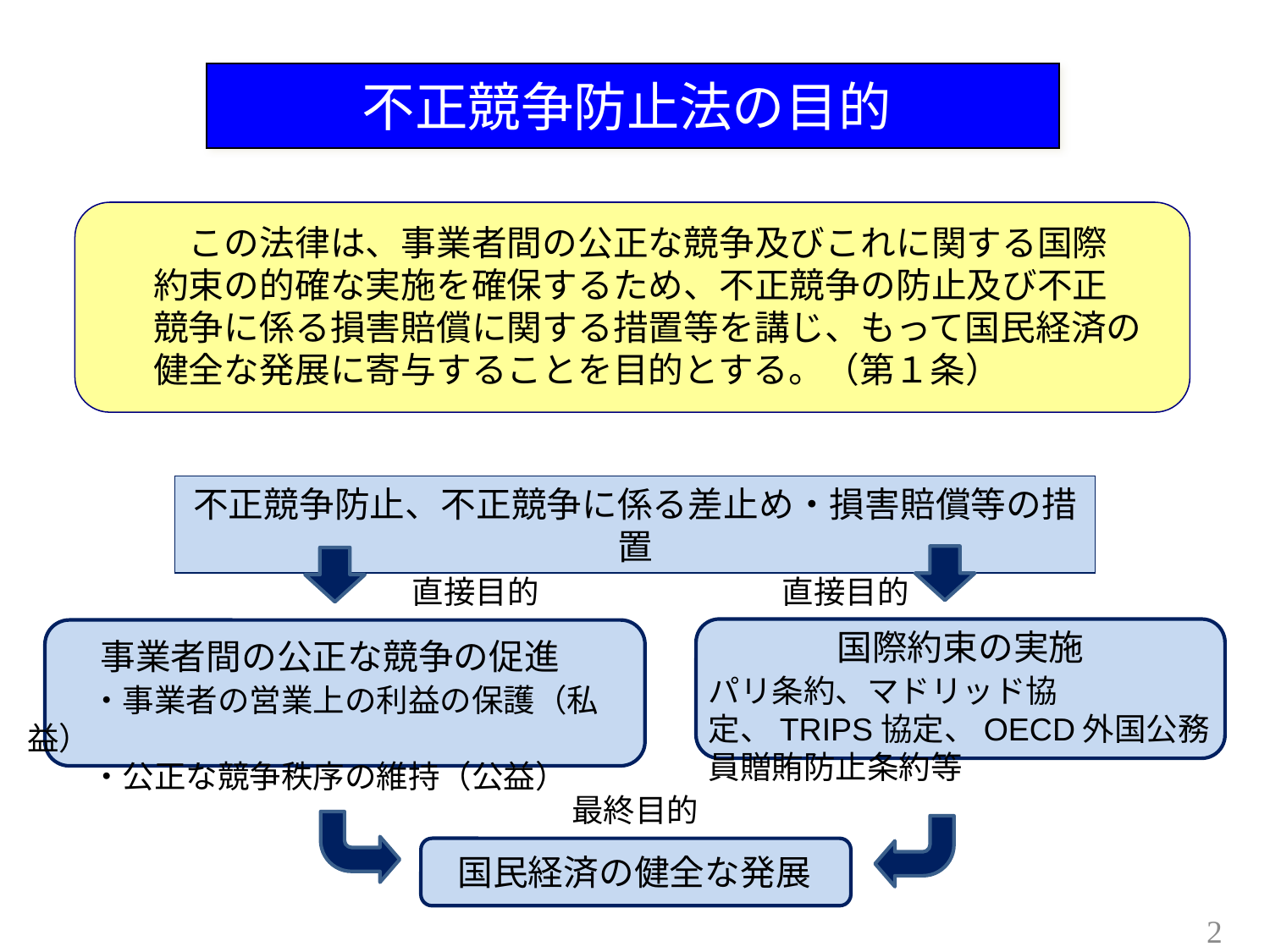

不正競争防止法の目的

　この法律は、事業者間の公正な競争及びこれに関する国際約束の的確な実施を確保するため、不正競争の防止及び不正競争に係る損害賠償に関する措置等を講じ、もって国民経済の健全な発展に寄与することを目的とする。（第１条）
不正競争防止、不正競争に係る差止め・損害賠償等の措置

直接目的
直接目的

国際約束の実施
パリ条約、マドリッド協定、TRIPS協定、OECD外国公務員贈賄防止条約等

事業者間の公正な競争の促進
　　・事業者の営業上の利益の保護（私益）
　　・公正な競争秩序の維持（公益）
最終目的

国民経済の健全な発展
2